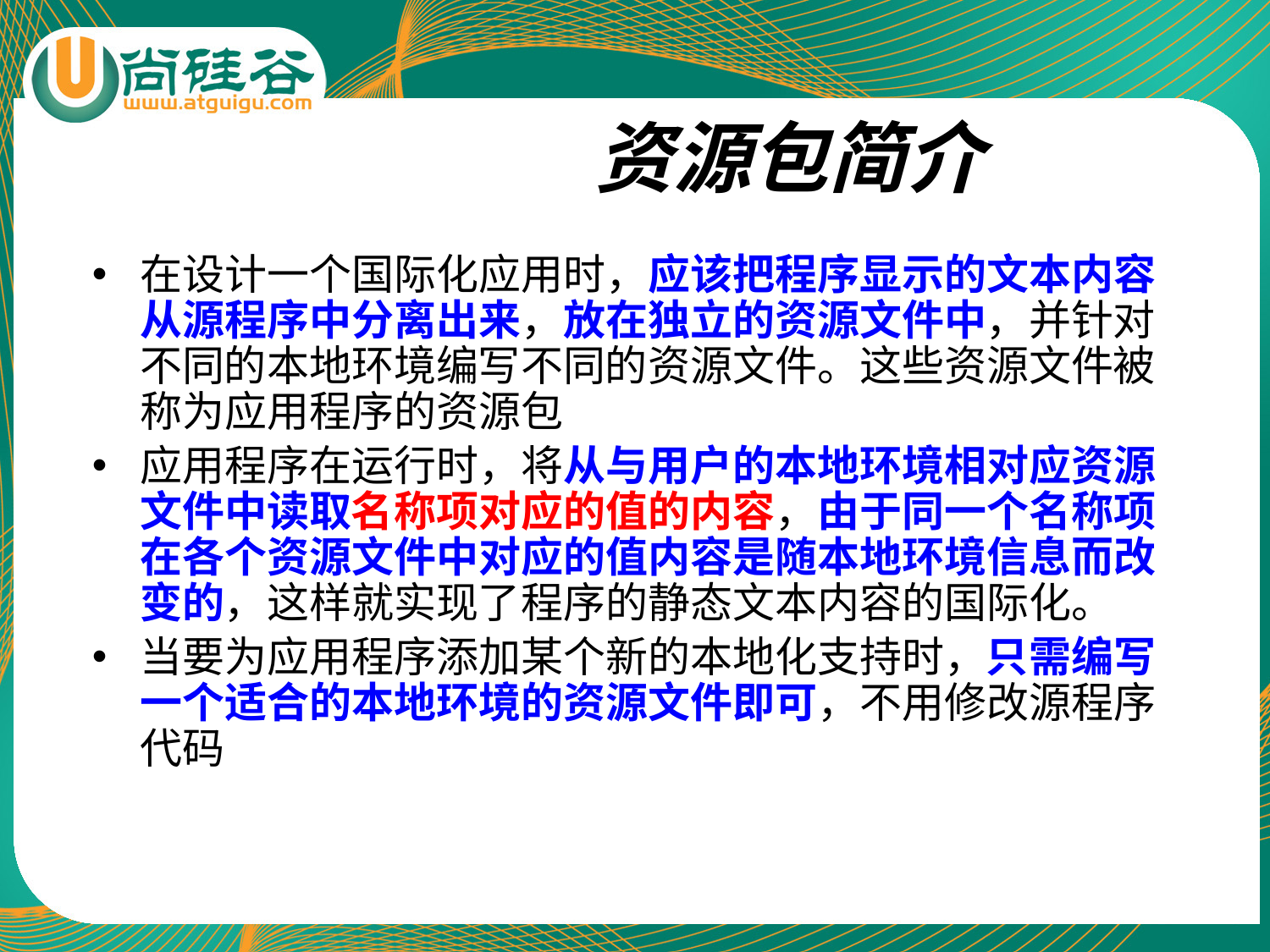

# 资源包简介
在设计一个国际化应用时，应该把程序显示的文本内容从源程序中分离出来，放在独立的资源文件中，并针对不同的本地环境编写不同的资源文件。这些资源文件被称为应用程序的资源包
应用程序在运行时，将从与用户的本地环境相对应资源文件中读取名称项对应的值的内容，由于同一个名称项在各个资源文件中对应的值内容是随本地环境信息而改变的，这样就实现了程序的静态文本内容的国际化。
当要为应用程序添加某个新的本地化支持时，只需编写一个适合的本地环境的资源文件即可，不用修改源程序代码